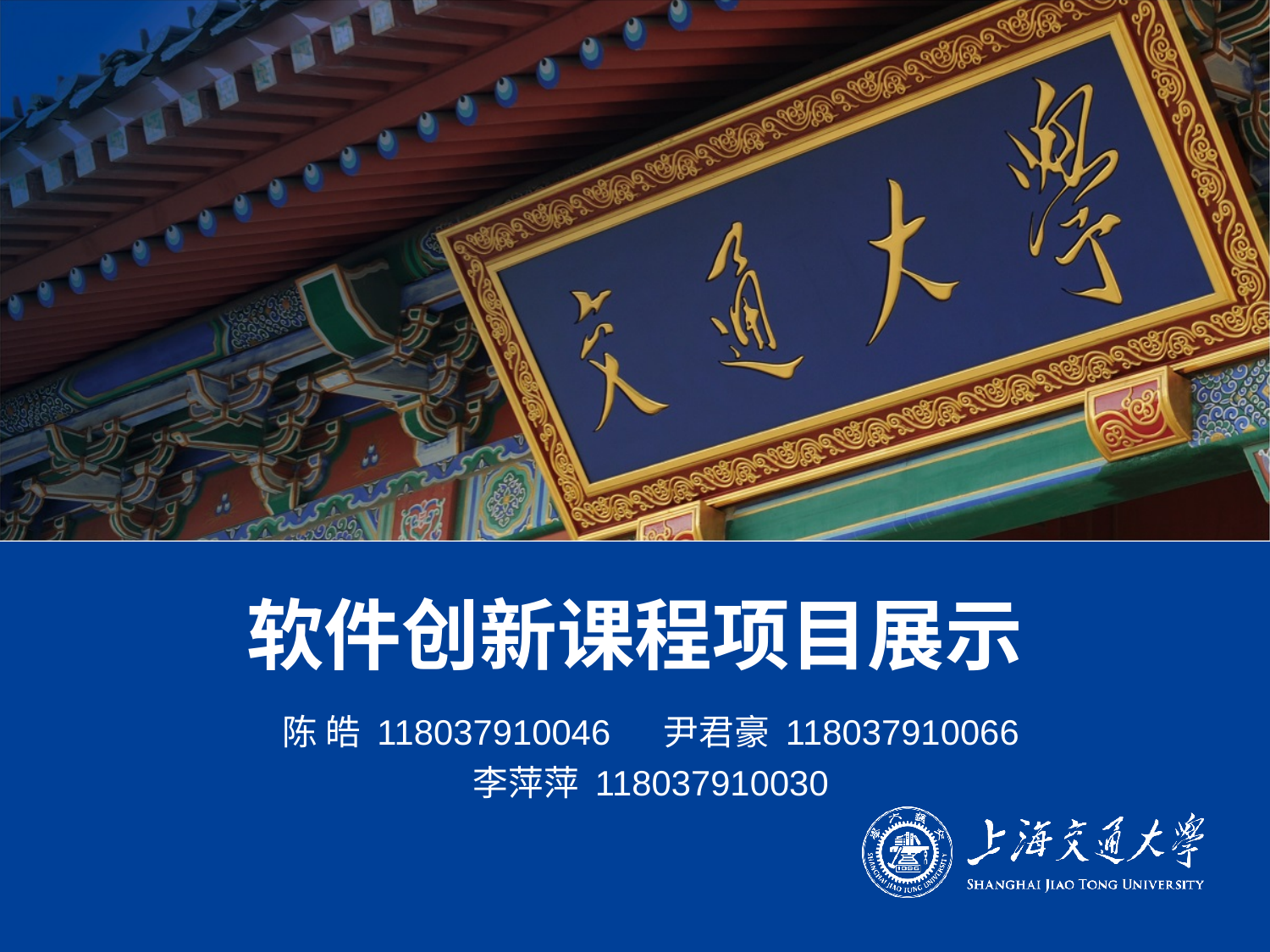

# 软件创新课程项目展示
陈 皓 118037910046	尹君豪 118037910066
李萍萍 118037910030